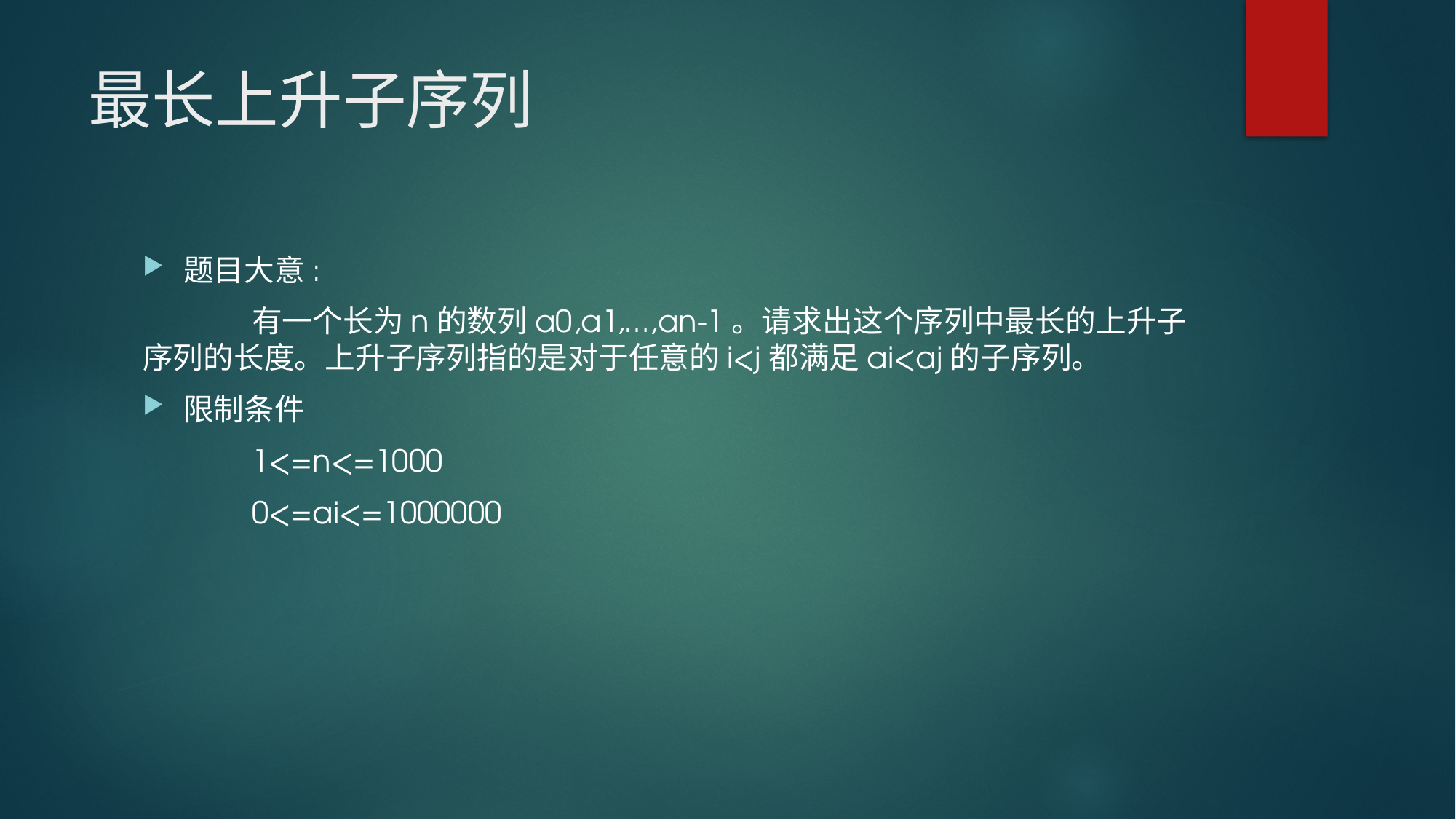

# 最长上升子序列
题目大意:
	有一个长为n的数列a0,a1,…,an-1。请求出这个序列中最长的上升子序列的长度。上升子序列指的是对于任意的i<j都满足ai<aj的子序列。
限制条件
	1<=n<=1000
	0<=ai<=1000000